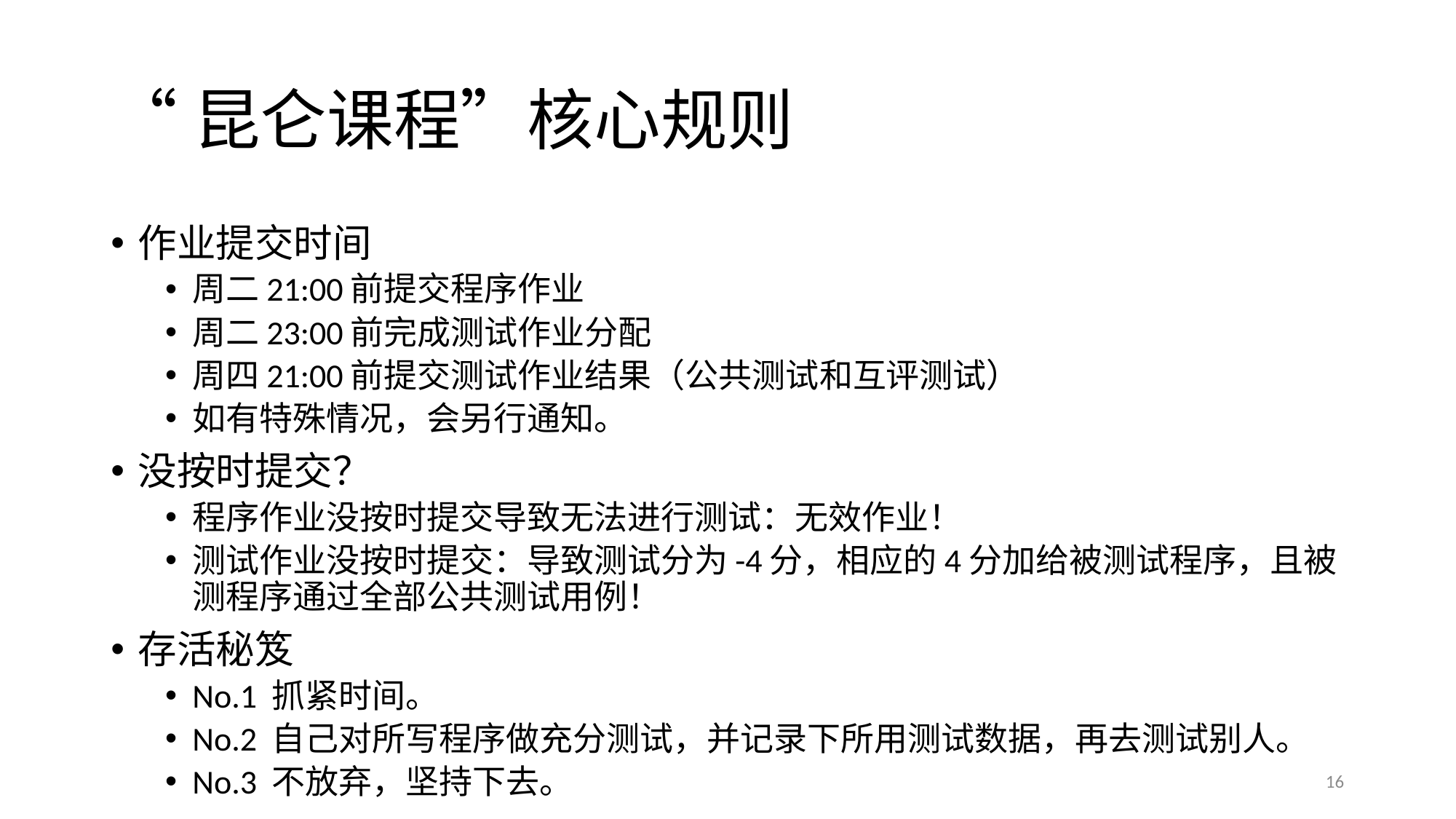

# “昆仑课程”核心规则
作业提交时间
周二21:00前提交程序作业
周二23:00前完成测试作业分配
周四21:00前提交测试作业结果（公共测试和互评测试）
如有特殊情况，会另行通知。
没按时提交？
程序作业没按时提交导致无法进行测试：无效作业！
测试作业没按时提交：导致测试分为-4分，相应的4分加给被测试程序，且被测程序通过全部公共测试用例！
存活秘笈
No.1 抓紧时间。
No.2 自己对所写程序做充分测试，并记录下所用测试数据，再去测试别人。
No.3 不放弃，坚持下去。
16